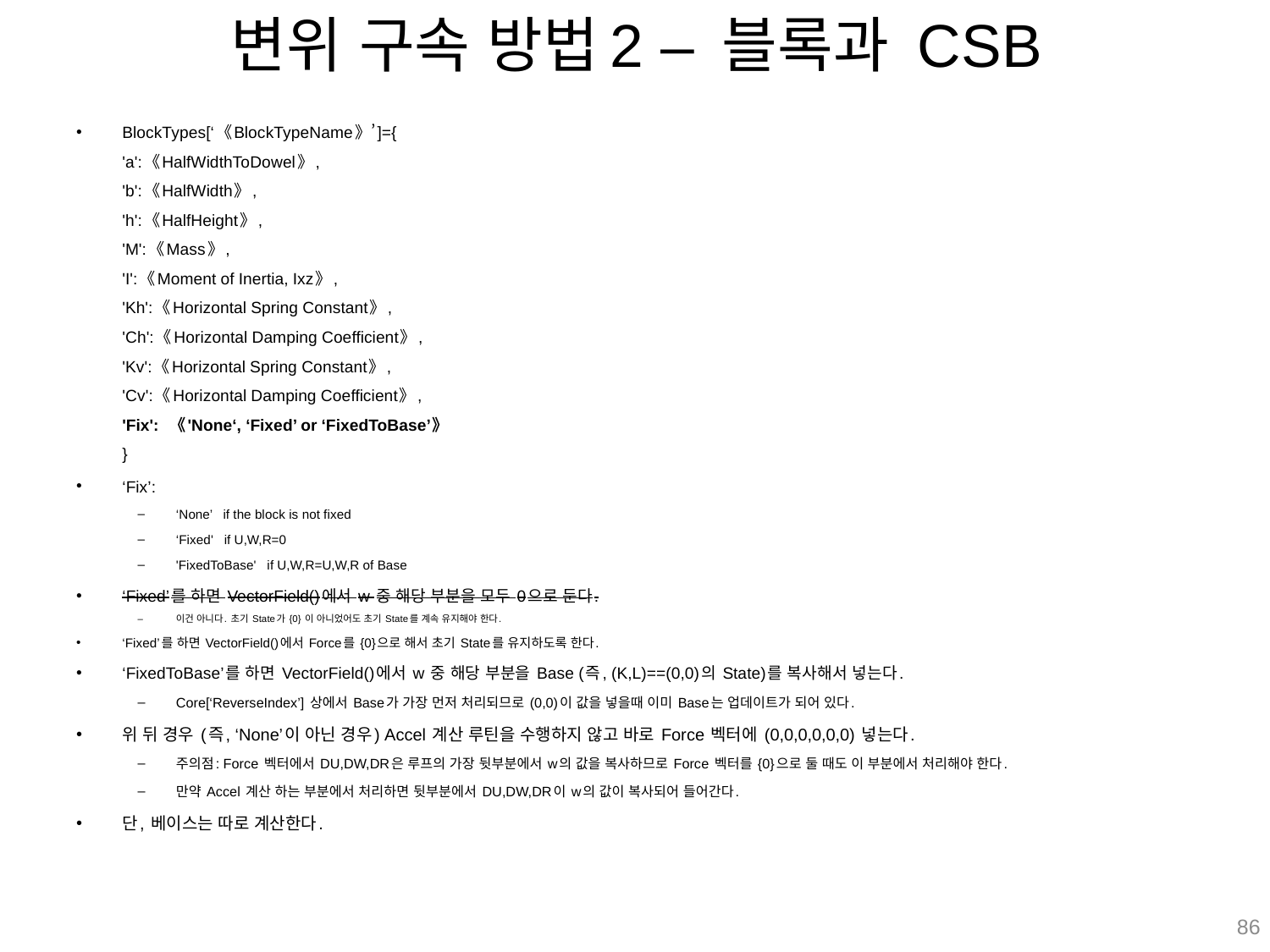

# 변위 구속 방법2 – 블록과 CSB
BlockTypes[‘《BlockTypeName》’]={
'a':《HalfWidthToDowel》,
'b':《HalfWidth》,
'h':《HalfHeight》,
'M':《Mass》,
'I':《Moment of Inertia, Ixz》,
'Kh':《Horizontal Spring Constant》,
'Ch':《Horizontal Damping Coefficient》,
'Kv':《Horizontal Spring Constant》,
'Cv':《Horizontal Damping Coefficient》,
'Fix':  《'None‘, ‘Fixed’ or ‘FixedToBase’》
}
‘Fix’:
‘None’   if the block is not fixed
‘Fixed'   if U,W,R=0
'FixedToBase'   if U,W,R=U,W,R of Base
‘Fixed’를 하면 VectorField()에서 w 중 해당 부분을 모두 0으로 둔다.
이건 아니다. 초기 State가 {0} 이 아니었어도 초기 State를 계속 유지해야 한다.
‘Fixed’를 하면 VectorField()에서 Force를 {0}으로 해서 초기 State를 유지하도록 한다.
‘FixedToBase’를 하면 VectorField()에서 w 중 해당 부분을 Base (즉, (K,L)==(0,0)의 State)를 복사해서 넣는다.
Core[‘ReverseIndex’] 상에서 Base가 가장 먼저 처리되므로 (0,0)이 값을 넣을때 이미 Base는 업데이트가 되어 있다.
위 뒤 경우 (즉, ‘None’이 아닌 경우) Accel 계산 루틴을 수행하지 않고 바로 Force 벡터에 (0,0,0,0,0,0) 넣는다.
주의점: Force 벡터에서 DU,DW,DR은 루프의 가장 뒷부분에서 w의 값을 복사하므로 Force 벡터를 {0}으로 둘 때도 이 부분에서 처리해야 한다.
만약 Accel 계산 하는 부분에서 처리하면 뒷부분에서 DU,DW,DR이 w의 값이 복사되어 들어간다.
단, 베이스는 따로 계산한다.
86